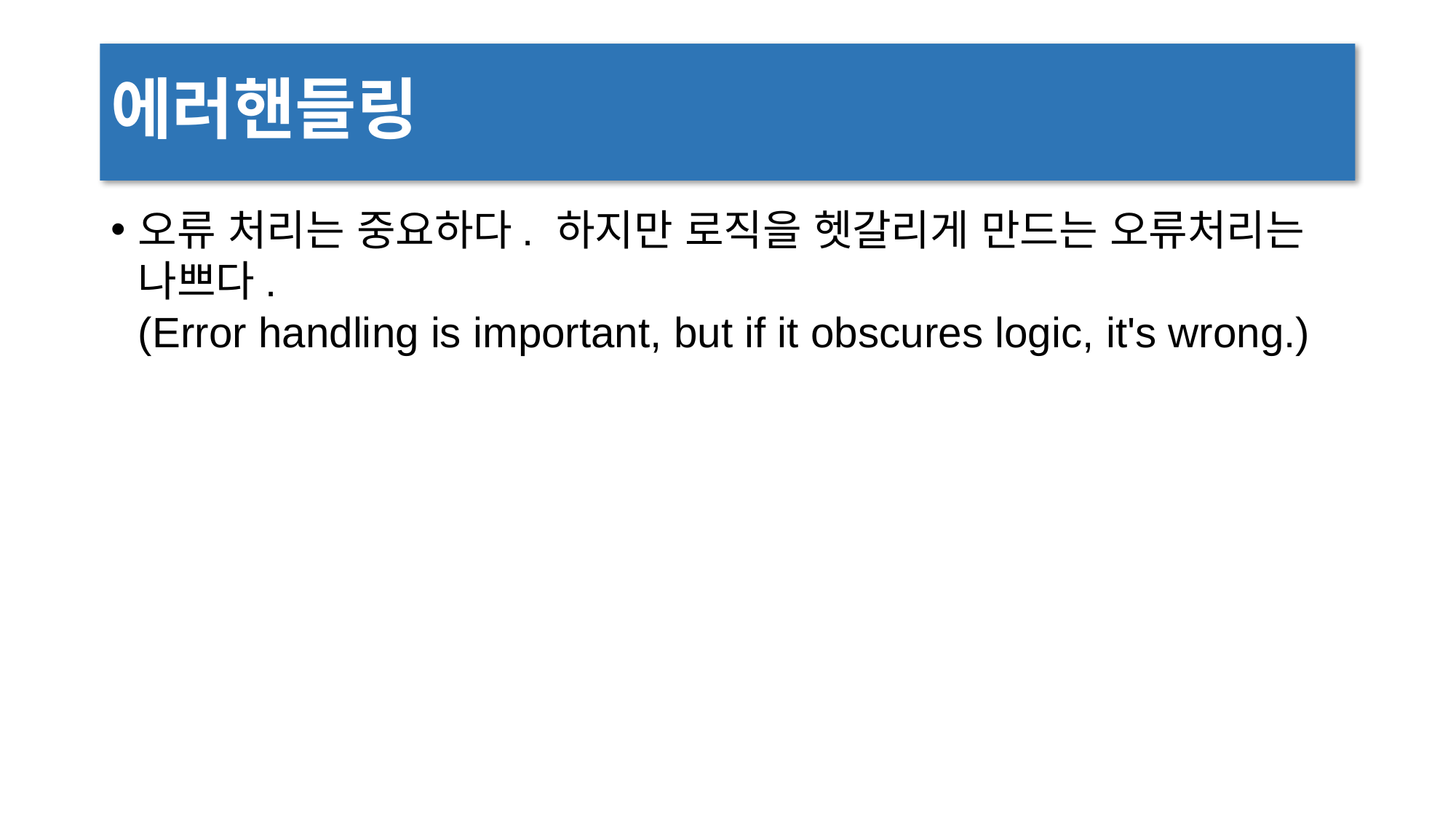

# 에러핸들링
오류 처리는 중요하다. 하지만 로직을 헷갈리게 만드는 오류처리는 나쁘다.
(Error handling is important, but if it obscures logic, it's wrong.)